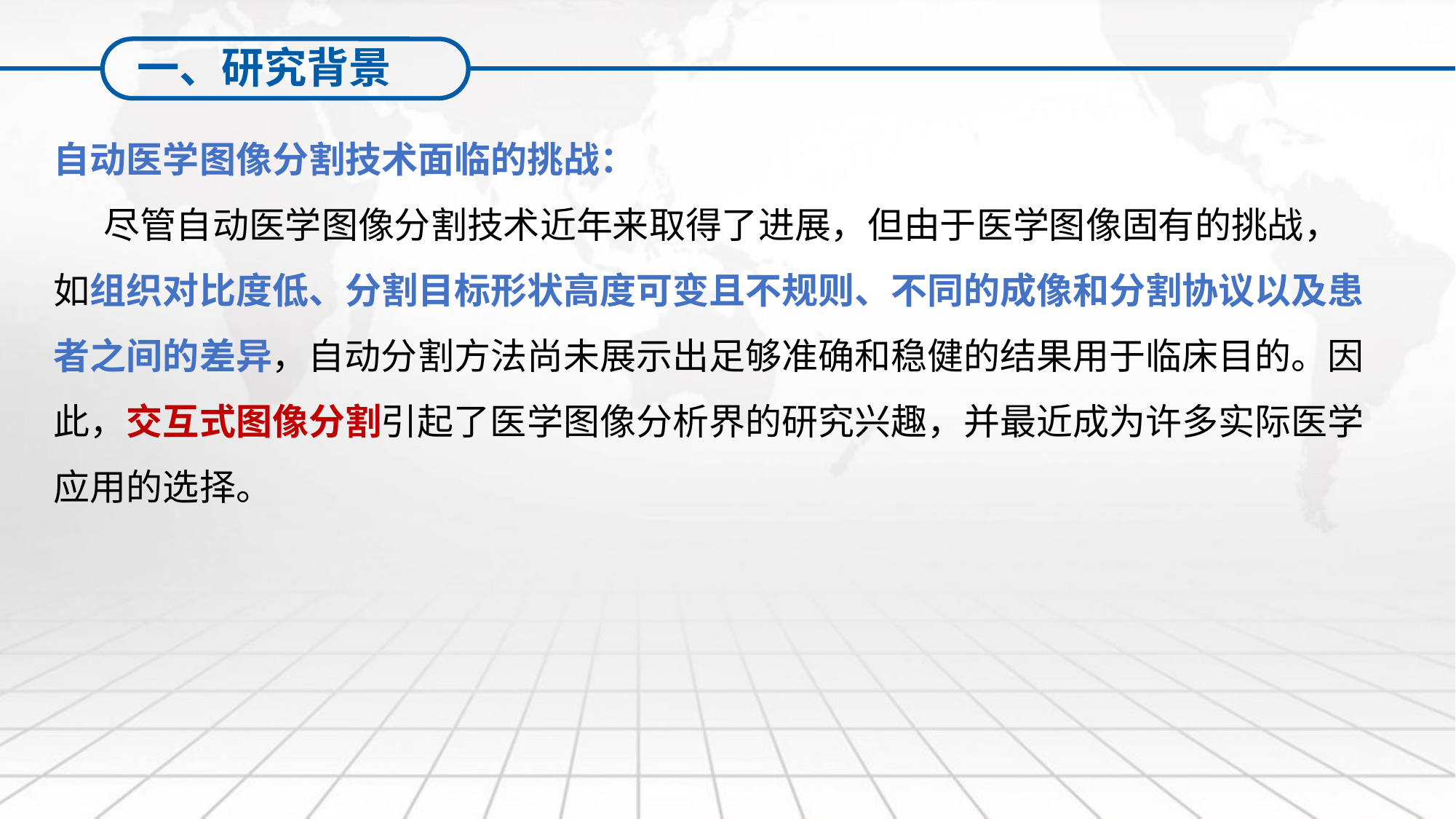

一、研究背景

自动医学图像分割技术面临的挑战：
     尽管自动医学图像分割技术近年来取得了进展，但由于医学图像固有的挑战，如组织对比度低、分割目标形状高度可变且不规则、不同的成像和分割协议以及患者之间的差异，自动分割方法尚未展示出足够准确和稳健的结果用于临床目的。因此，交互式图像分割引起了医学图像分析界的研究兴趣，并最近成为许多实际医学应用的选择。